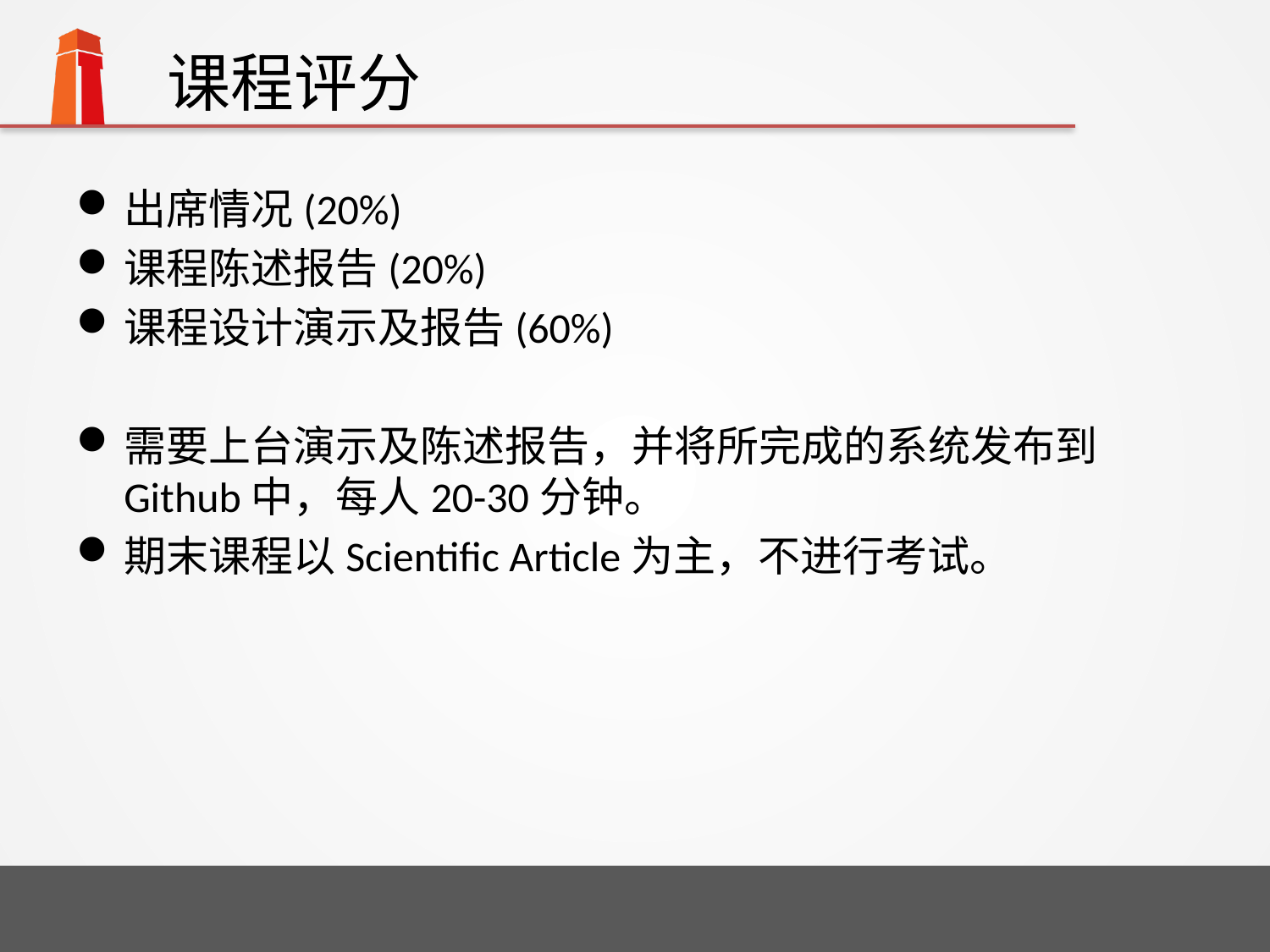

# 课程评分
出席情况(20%)
课程陈述报告(20%)
课程设计演示及报告(60%)

需要上台演示及陈述报告，并将所完成的系统发布到Github中，每人20-30分钟。
期末课程以Scientific Article为主，不进行考试。